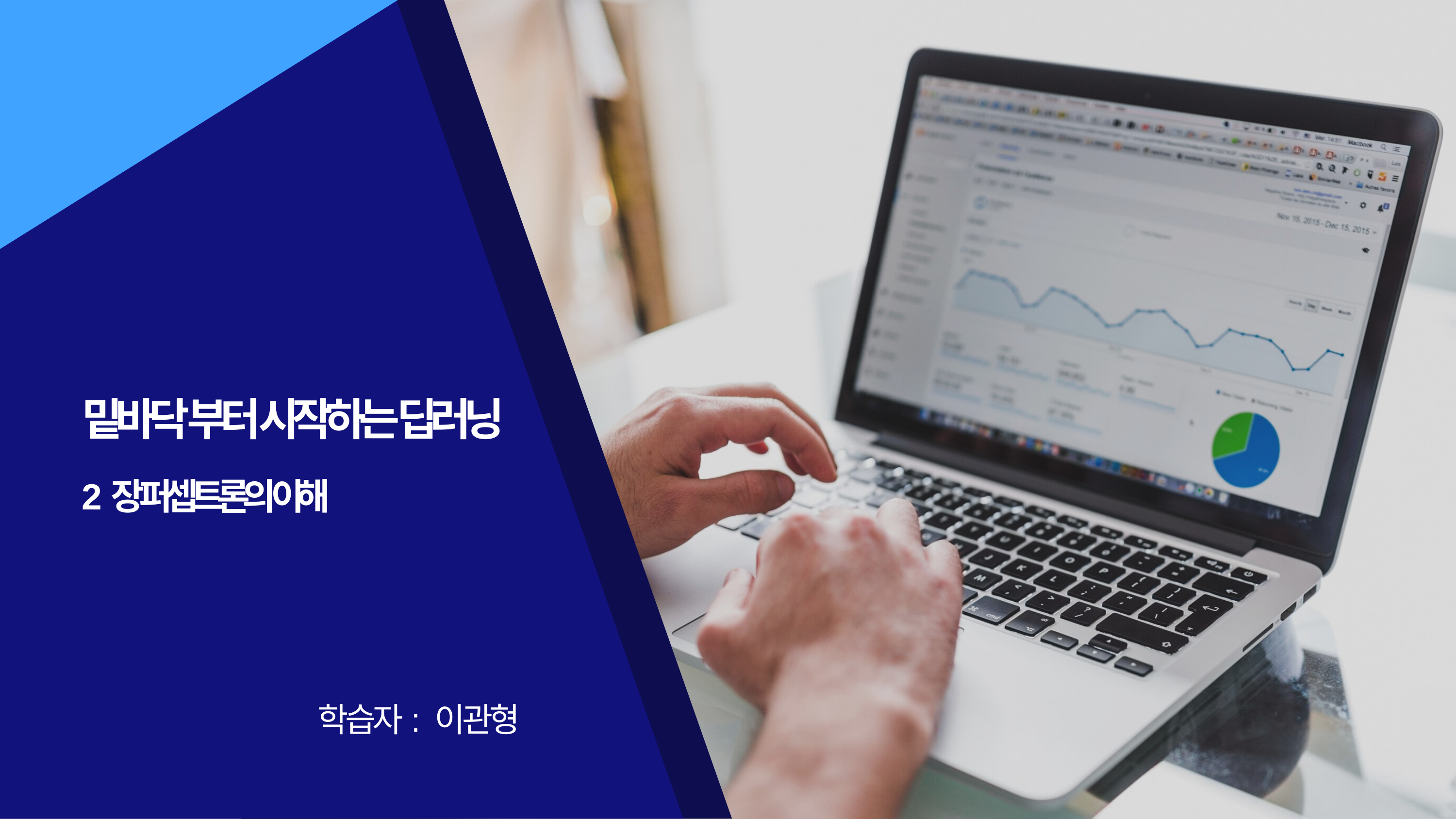

밑바닥 부터 시작하는 딥러닝
2장 퍼셉트론의 이해
학습자: 이관형